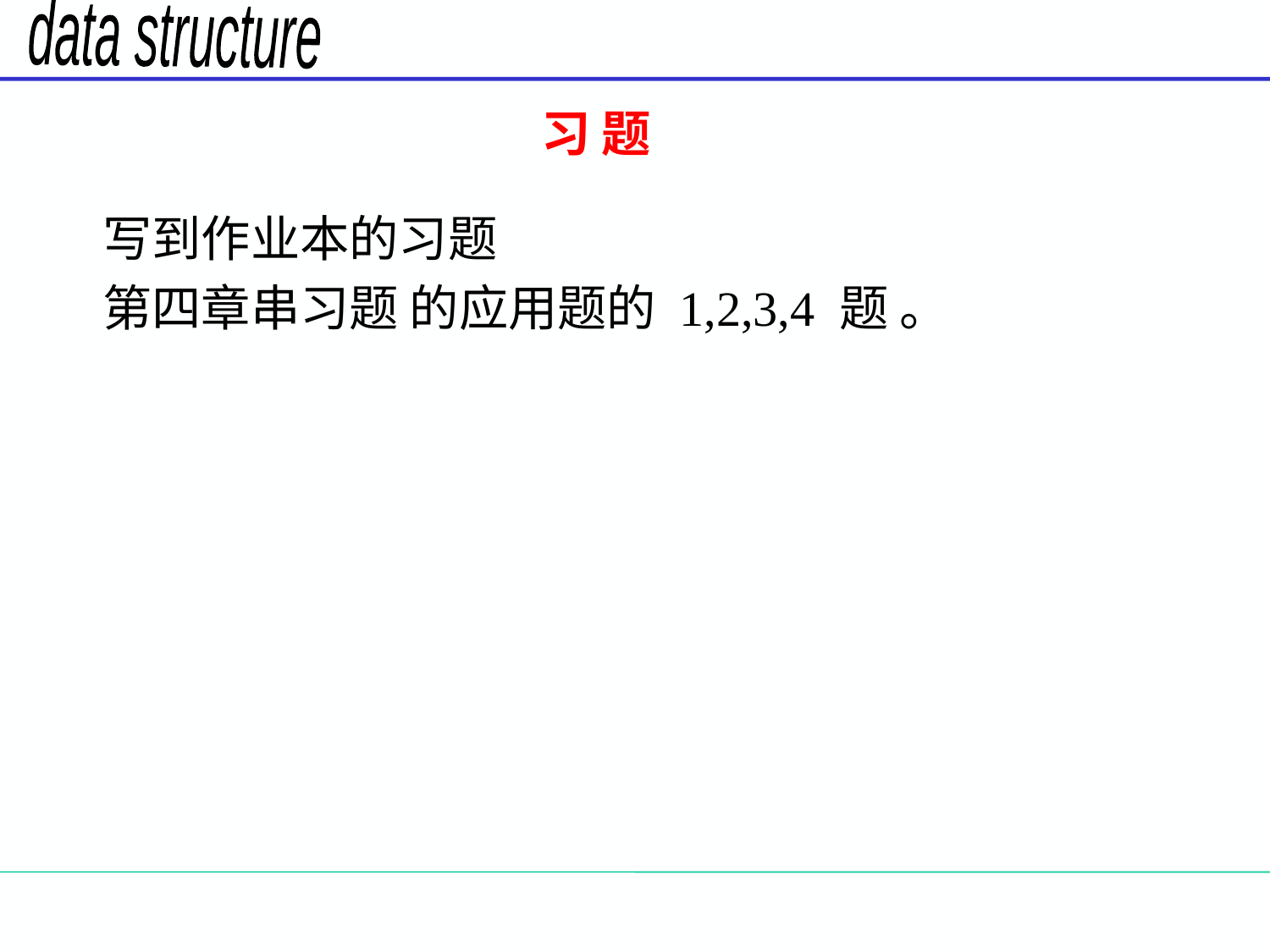

# 习 题
写到作业本的习题
第四章串习题 的应用题的 1,2,3,4 题 。